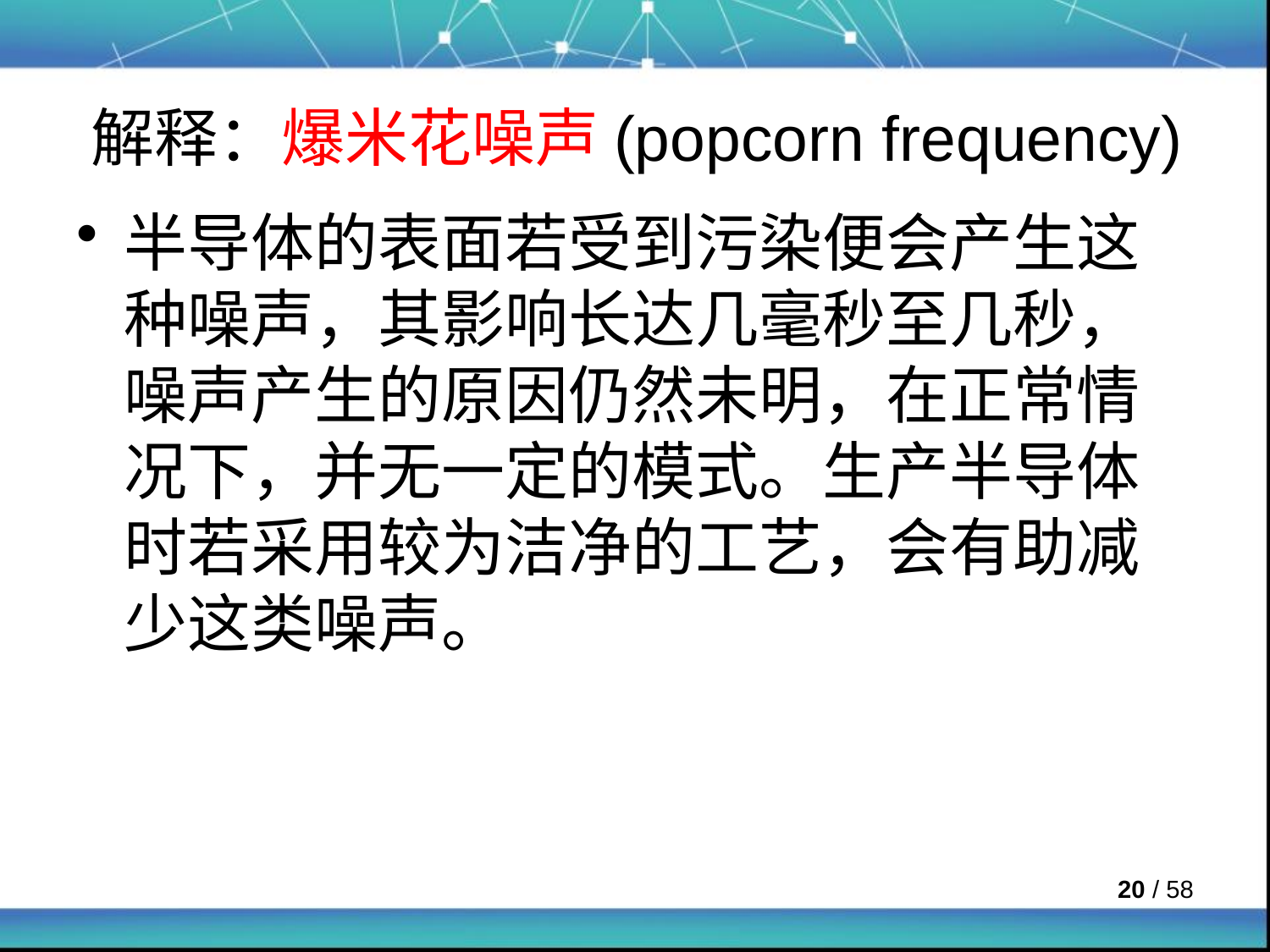

# 解释：爆米花噪声(popcorn frequency)
半导体的表面若受到污染便会产生这种噪声，其影响长达几毫秒至几秒，噪声产生的原因仍然未明，在正常情况下，并无一定的模式。生产半导体时若采用较为洁净的工艺，会有助减少这类噪声。
20 / 58